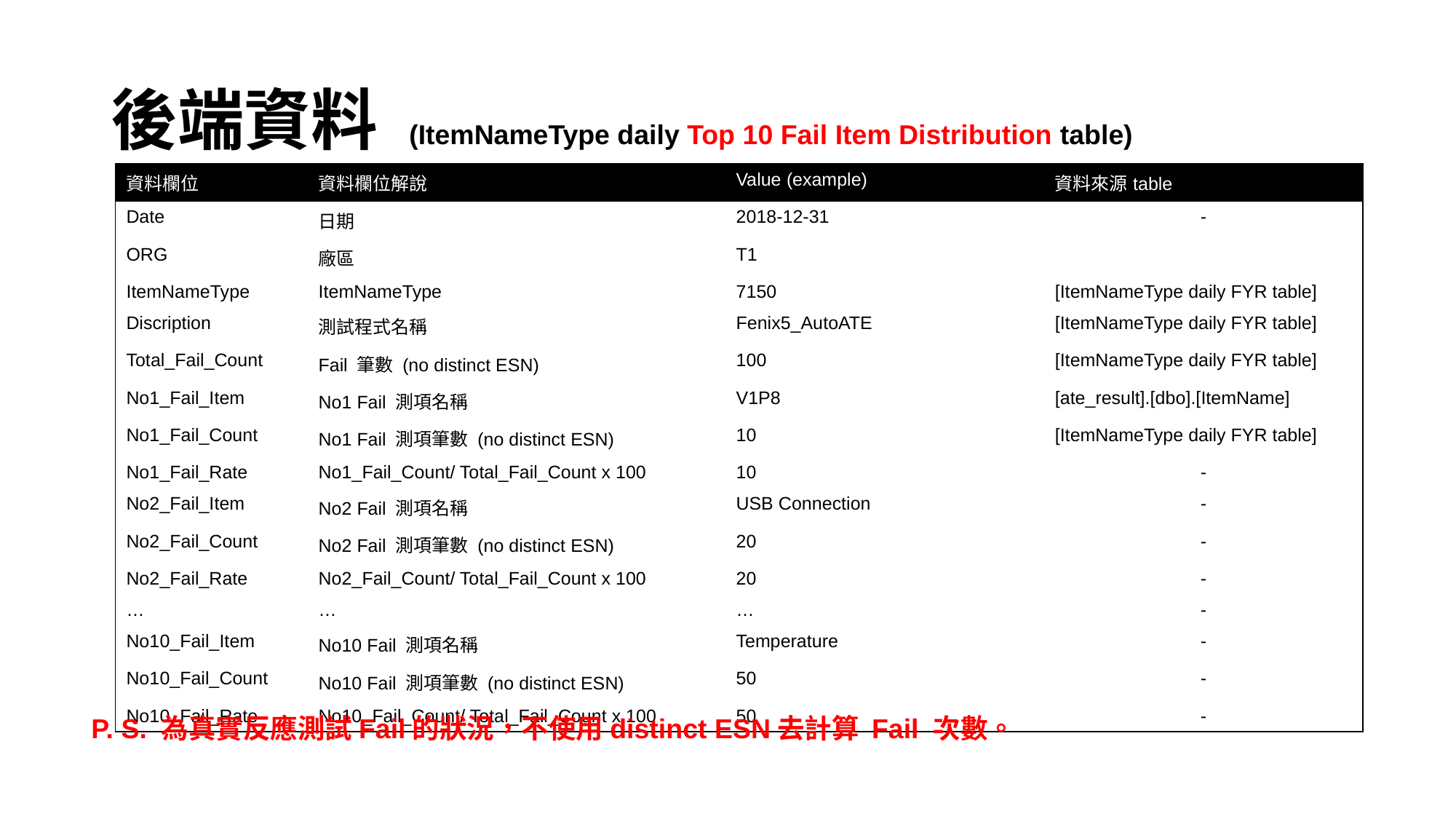

# 後端資料 (ItemNameType daily Top 10 Fail Item Distribution table)
| 資料欄位 | 資料欄位解說 | Value (example) | 資料來源table |
| --- | --- | --- | --- |
| Date | 日期 | 2018-12-31 | - |
| ORG | 廠區 | T1 |  |
| ItemNameType | ItemNameType | 7150 | [ItemNameType daily FYR table] |
| Discription | 測試程式名稱 | Fenix5\_AutoATE | [ItemNameType daily FYR table] |
| Total\_Fail\_Count | Fail 筆數 (no distinct ESN) | 100 | [ItemNameType daily FYR table] |
| No1\_Fail\_Item | No1 Fail 測項名稱 | V1P8 | [ate\_result].[dbo].[ItemName] |
| No1\_Fail\_Count | No1 Fail 測項筆數 (no distinct ESN) | 10 | [ItemNameType daily FYR table] |
| No1\_Fail\_Rate | No1\_Fail\_Count/ Total\_Fail\_Count x 100 | 10 | - |
| No2\_Fail\_Item | No2 Fail 測項名稱 | USB Connection | - |
| No2\_Fail\_Count | No2 Fail 測項筆數 (no distinct ESN) | 20 | - |
| No2\_Fail\_Rate | No2\_Fail\_Count/ Total\_Fail\_Count x 100 | 20 | - |
| … | … | … | - |
| No10\_Fail\_Item | No10 Fail 測項名稱 | Temperature | - |
| No10\_Fail\_Count | No10 Fail 測項筆數 (no distinct ESN) | 50 | - |
| No10\_Fail\_Rate | No10\_Fail\_Count/ Total\_Fail\_Count x 100 | 50 | - |

P. S. 為真實反應測試Fail的狀況，不使用distinct ESN去計算 Fail 次數。